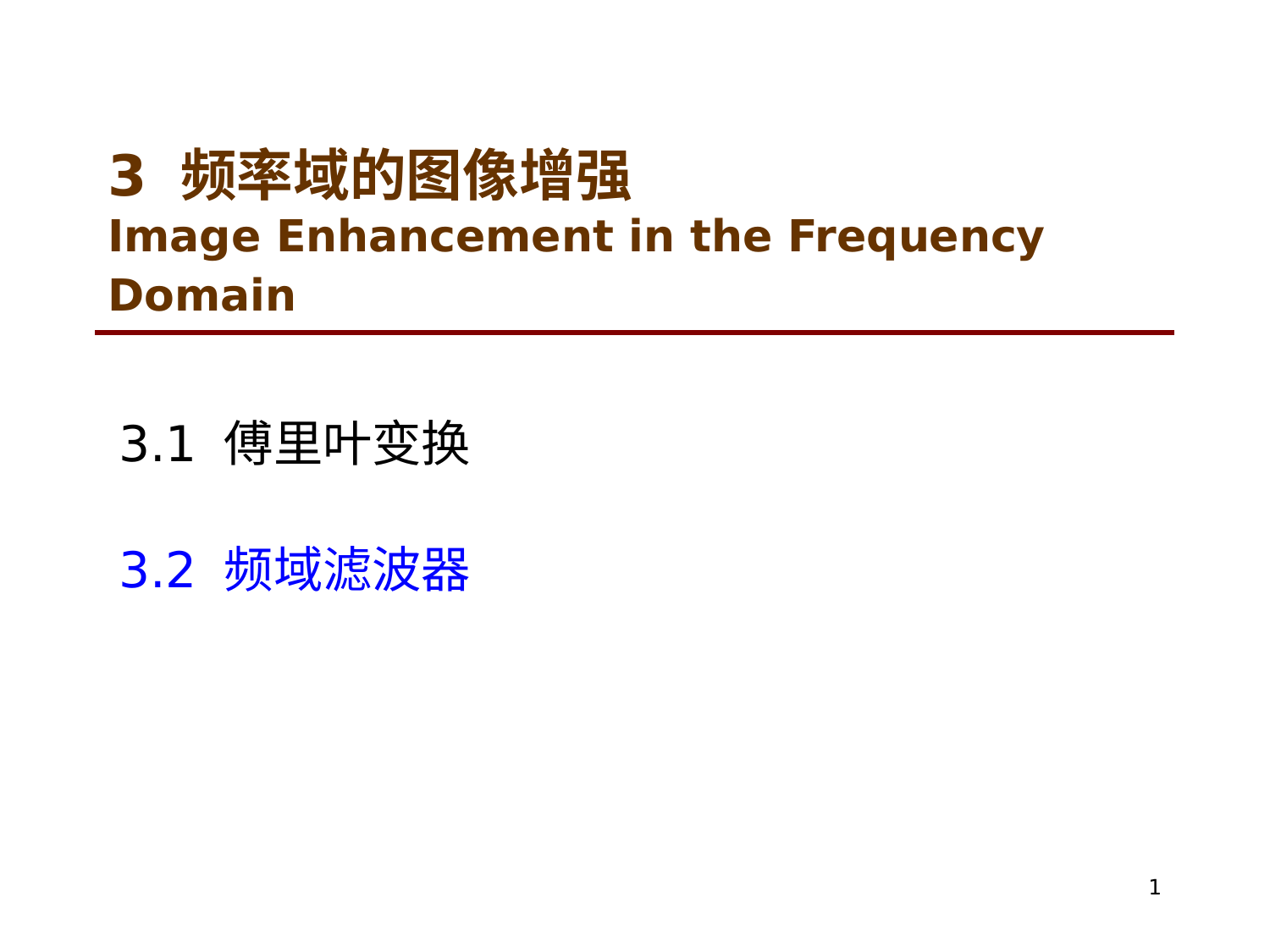

# 3 频率域的图像增强 Image Enhancement in the Frequency Domain
3.1 傅里叶变换

3.2 频域滤波器
1